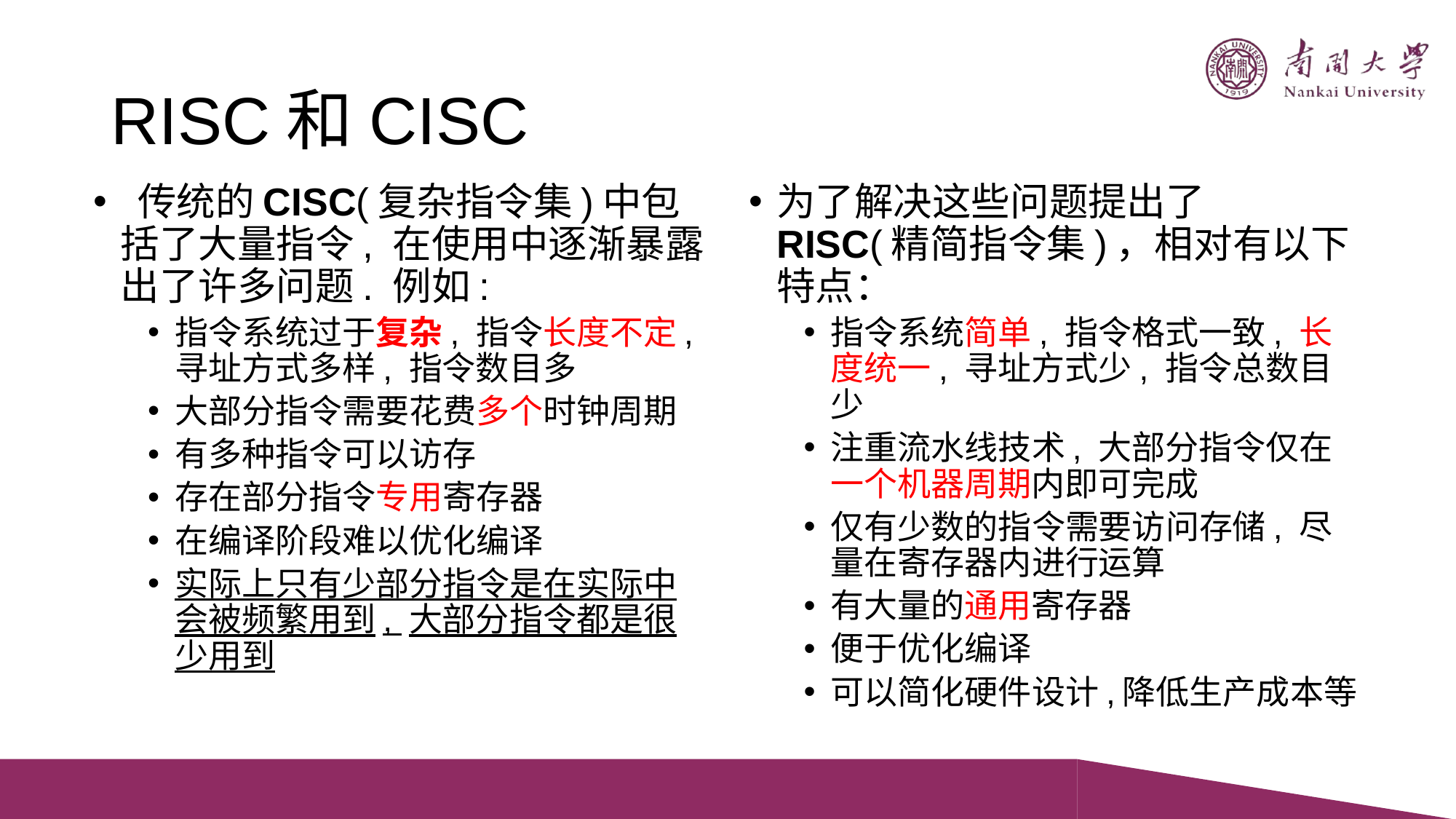

# RISC和CISC
 传统的CISC(复杂指令集)中包括了大量指令, 在使用中逐渐暴露出了许多问题. 例如:
指令系统过于复杂, 指令长度不定, 寻址方式多样, 指令数目多
大部分指令需要花费多个时钟周期
有多种指令可以访存
存在部分指令专用寄存器
在编译阶段难以优化编译
实际上只有少部分指令是在实际中会被频繁用到, 大部分指令都是很少用到
为了解决这些问题提出了RISC(精简指令集)，相对有以下特点：
指令系统简单, 指令格式一致, 长度统一, 寻址方式少, 指令总数目少
注重流水线技术, 大部分指令仅在一个机器周期内即可完成
仅有少数的指令需要访问存储, 尽量在寄存器内进行运算
有大量的通用寄存器
便于优化编译
可以简化硬件设计,降低生产成本等